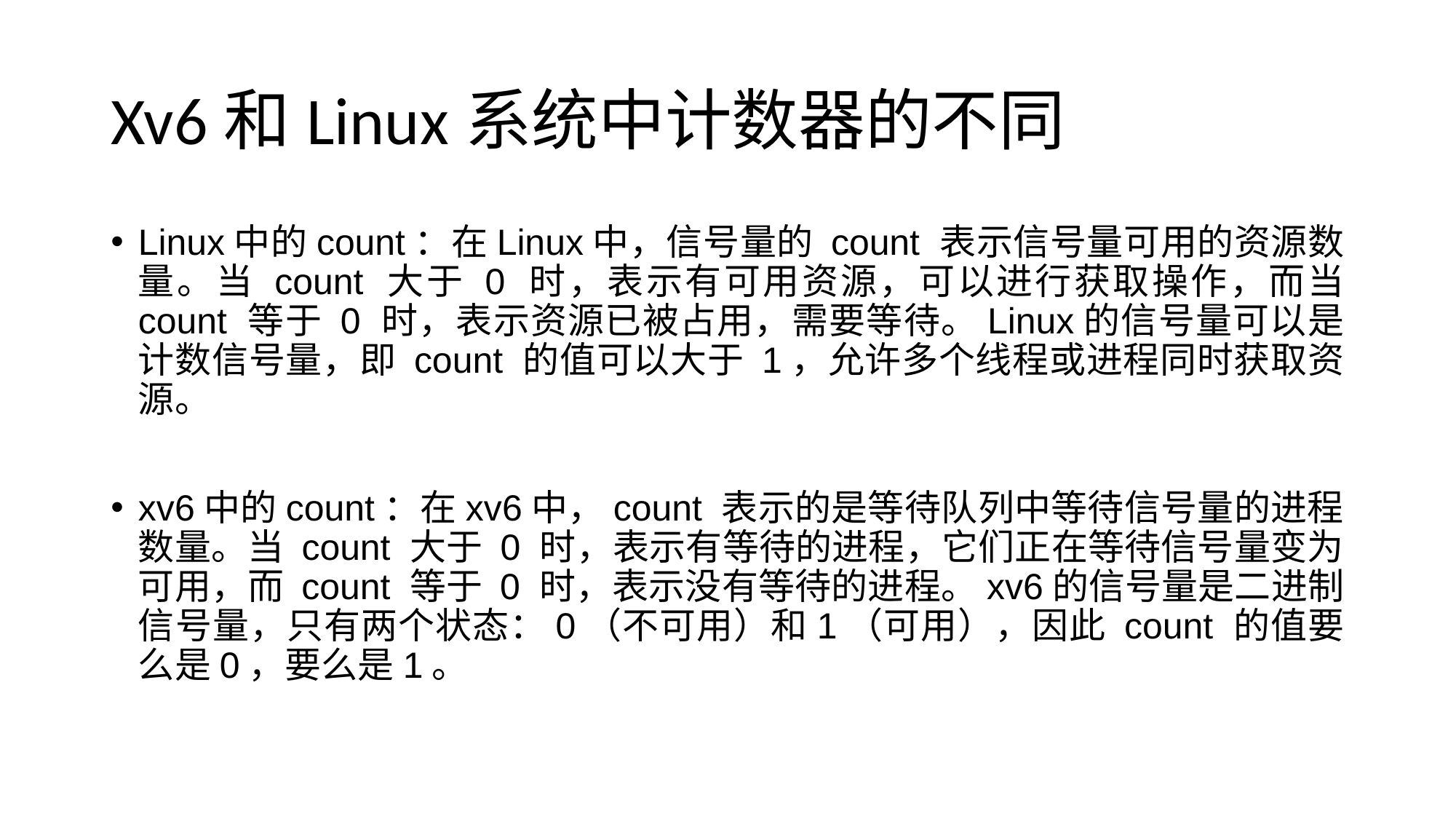

# Xv6和Linux系统中计数器的不同
Linux中的count：在Linux中，信号量的 count 表示信号量可用的资源数量。当 count 大于 0 时，表示有可用资源，可以进行获取操作，而当 count 等于 0 时，表示资源已被占用，需要等待。Linux的信号量可以是计数信号量，即 count 的值可以大于 1，允许多个线程或进程同时获取资源。

xv6中的count：在xv6中，count 表示的是等待队列中等待信号量的进程数量。当 count 大于 0 时，表示有等待的进程，它们正在等待信号量变为可用，而 count 等于 0 时，表示没有等待的进程。xv6的信号量是二进制信号量，只有两个状态：0（不可用）和1（可用），因此 count 的值要么是0，要么是1。